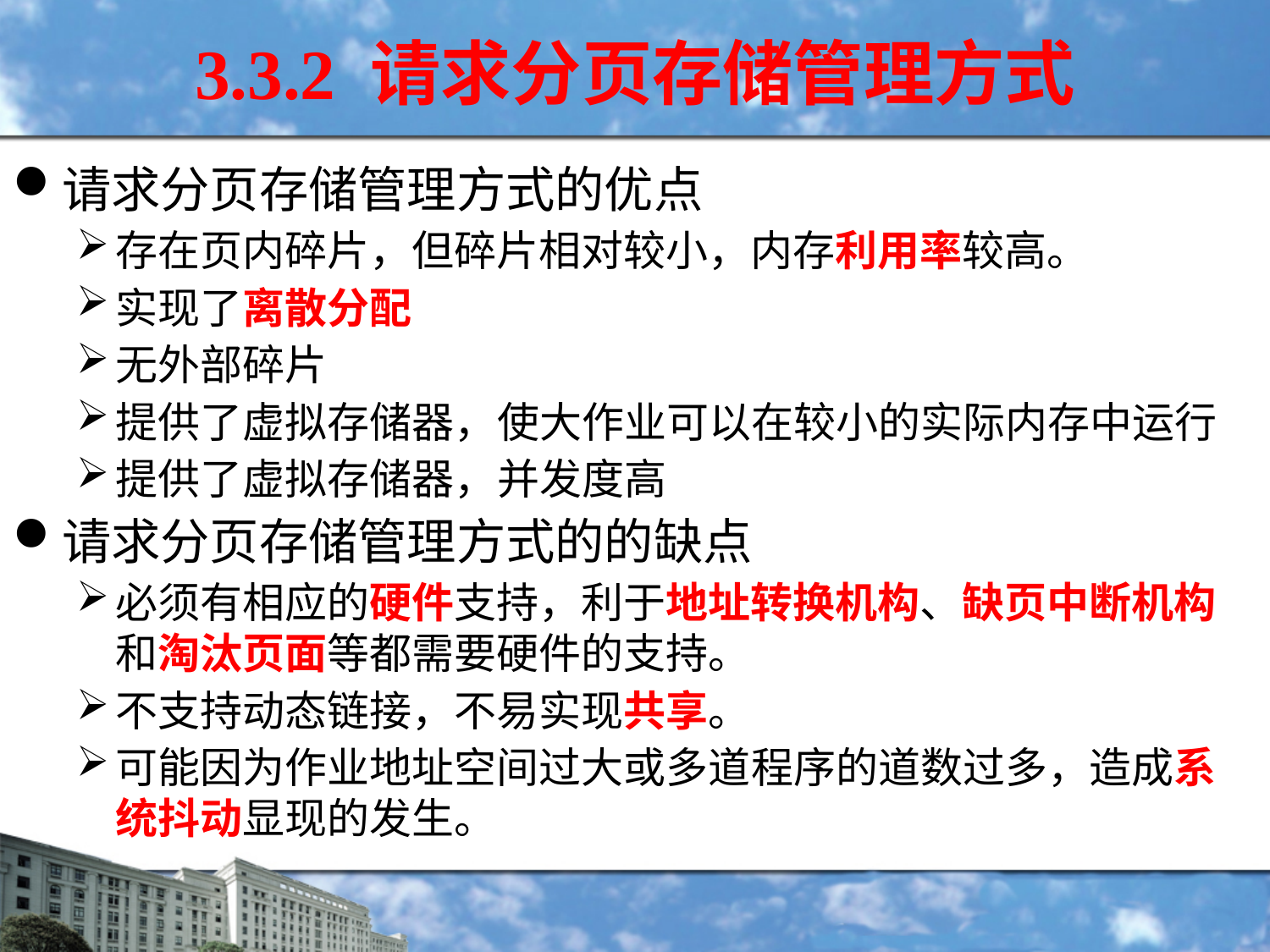

3.3.2 请求分页存储管理方式
请求分页存储管理方式的优点
存在页内碎片，但碎片相对较小，内存利用率较高。
实现了离散分配
无外部碎片
提供了虚拟存储器，使大作业可以在较小的实际内存中运行
提供了虚拟存储器，并发度高
请求分页存储管理方式的的缺点
必须有相应的硬件支持，利于地址转换机构、缺页中断机构和淘汰页面等都需要硬件的支持。
不支持动态链接，不易实现共享。
可能因为作业地址空间过大或多道程序的道数过多，造成系统抖动显现的发生。